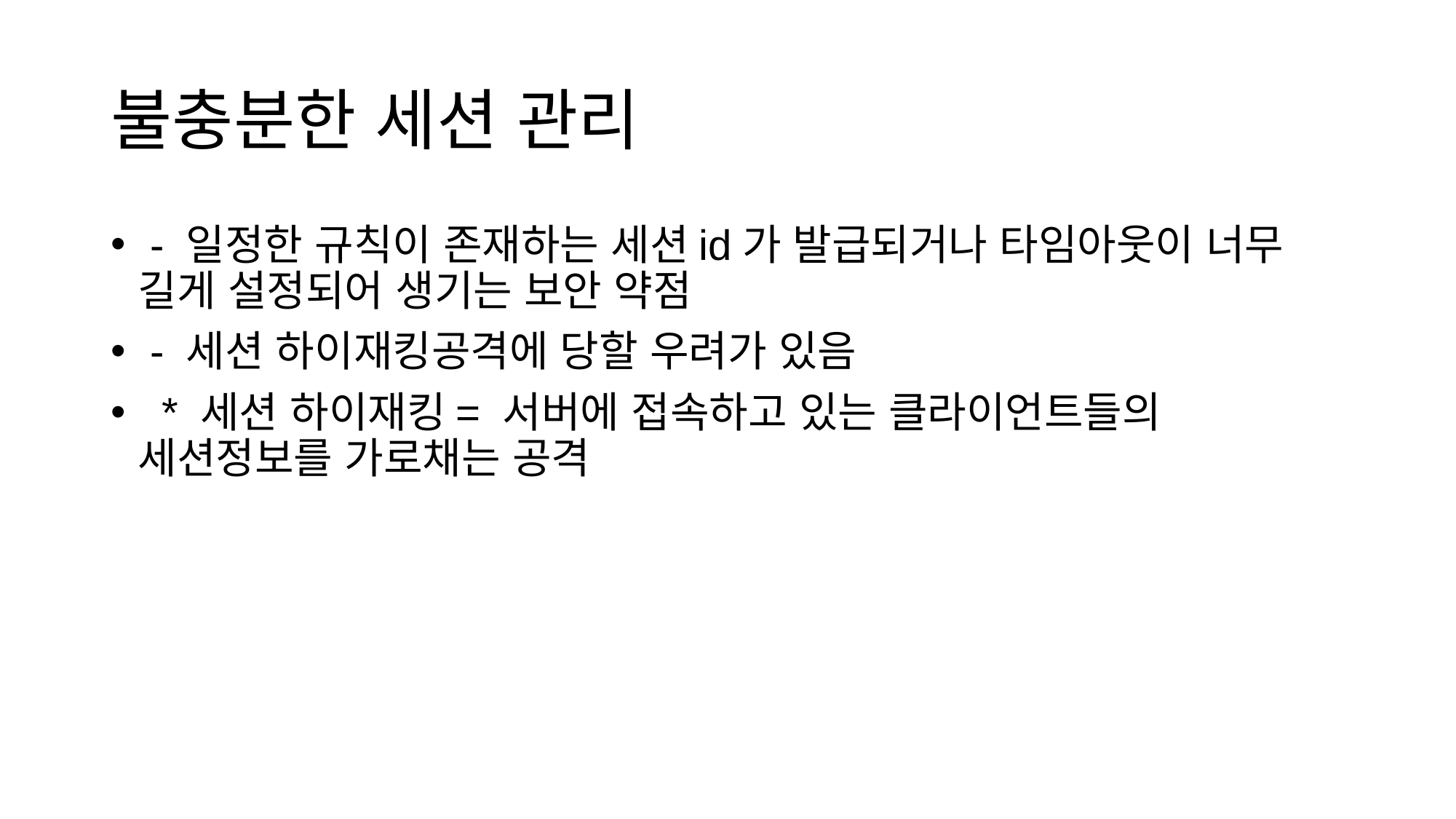

# 불충분한 세션 관리
 - 일정한 규칙이 존재하는 세션id가 발급되거나 타임아웃이 너무 길게 설정되어 생기는 보안 약점
 - 세션 하이재킹공격에 당할 우려가 있음
  * 세션 하이재킹= 서버에 접속하고 있는 클라이언트들의 세션정보를 가로채는 공격